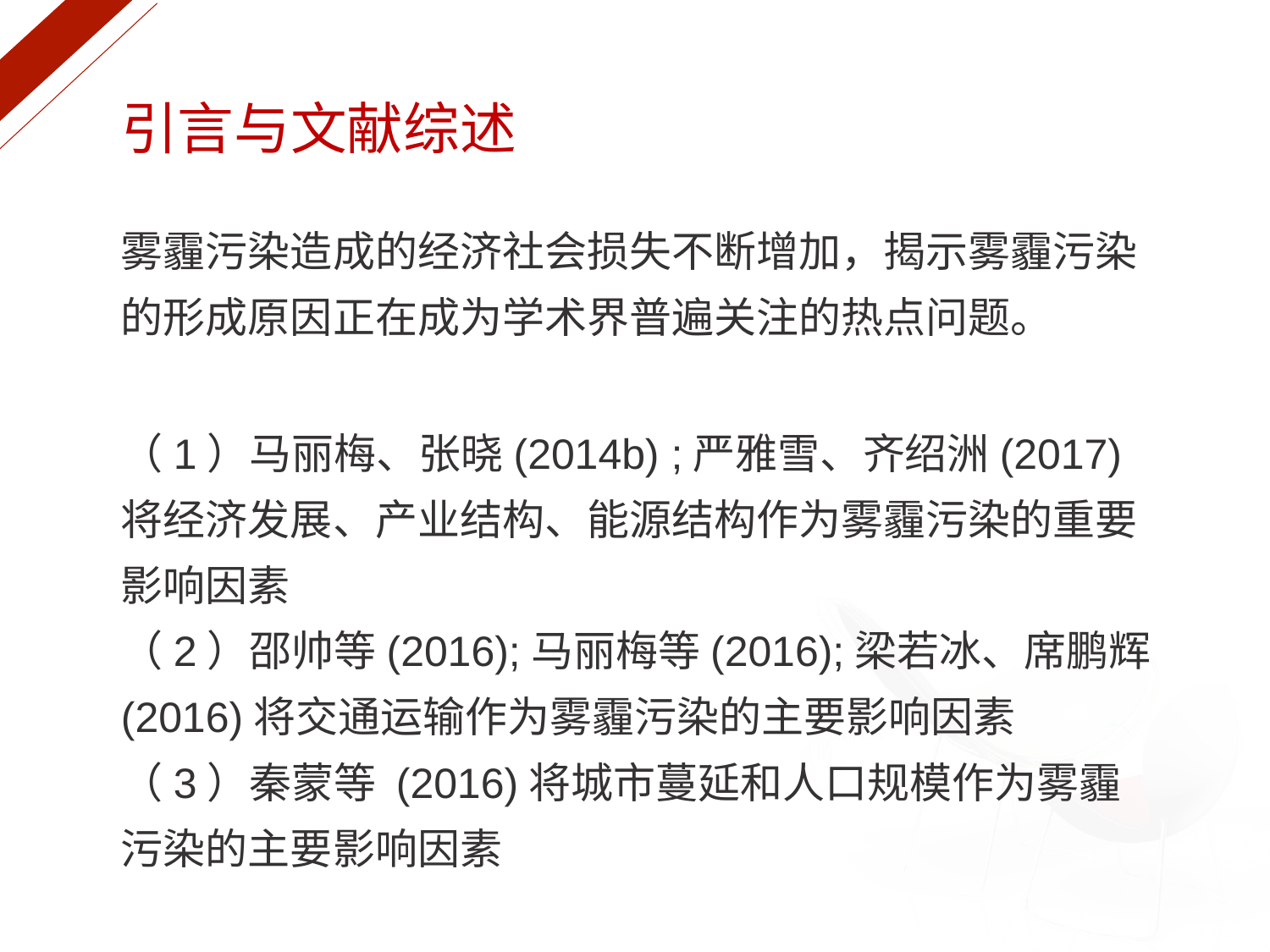

引言与文献综述

雾霾污染造成的经济社会损失不断增加，揭示雾霾污染的形成原因正在成为学术界普遍关注的热点问题。
（1）马丽梅、张晓(2014b) ;严雅雪、齐绍洲(2017)将经济发展、产业结构、能源结构作为雾霾污染的重要影响因素
（2）邵帅等(2016);马丽梅等(2016);梁若冰、席鹏辉(2016)将交通运输作为雾霾污染的主要影响因素
（3）秦蒙等 (2016)将城市蔓延和人口规模作为雾霾污染的主要影响因素